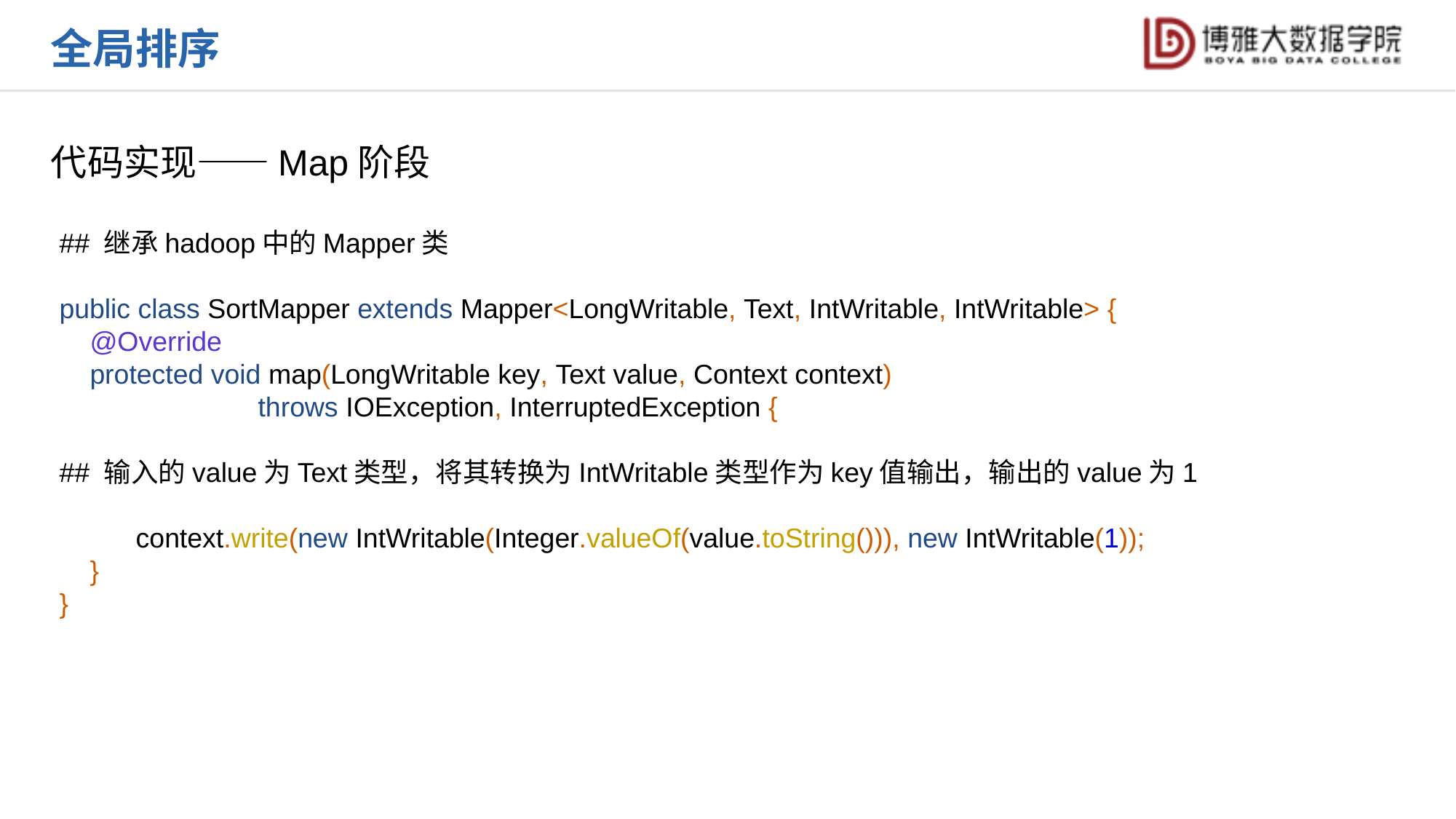

全局排序
代码实现——Map阶段

## 继承hadoop中的Mapper类

public class SortMapper extends Mapper<LongWritable, Text, IntWritable, IntWritable> {
    @Override
    protected void map(LongWritable key, Text value, Context context)
                          throws IOException, InterruptedException {

## 输入的value为Text类型，将其转换为IntWritable类型作为key值输出，输出的value为1

          context.write(new IntWritable(Integer.valueOf(value.toString())), new IntWritable(1));
    }
}